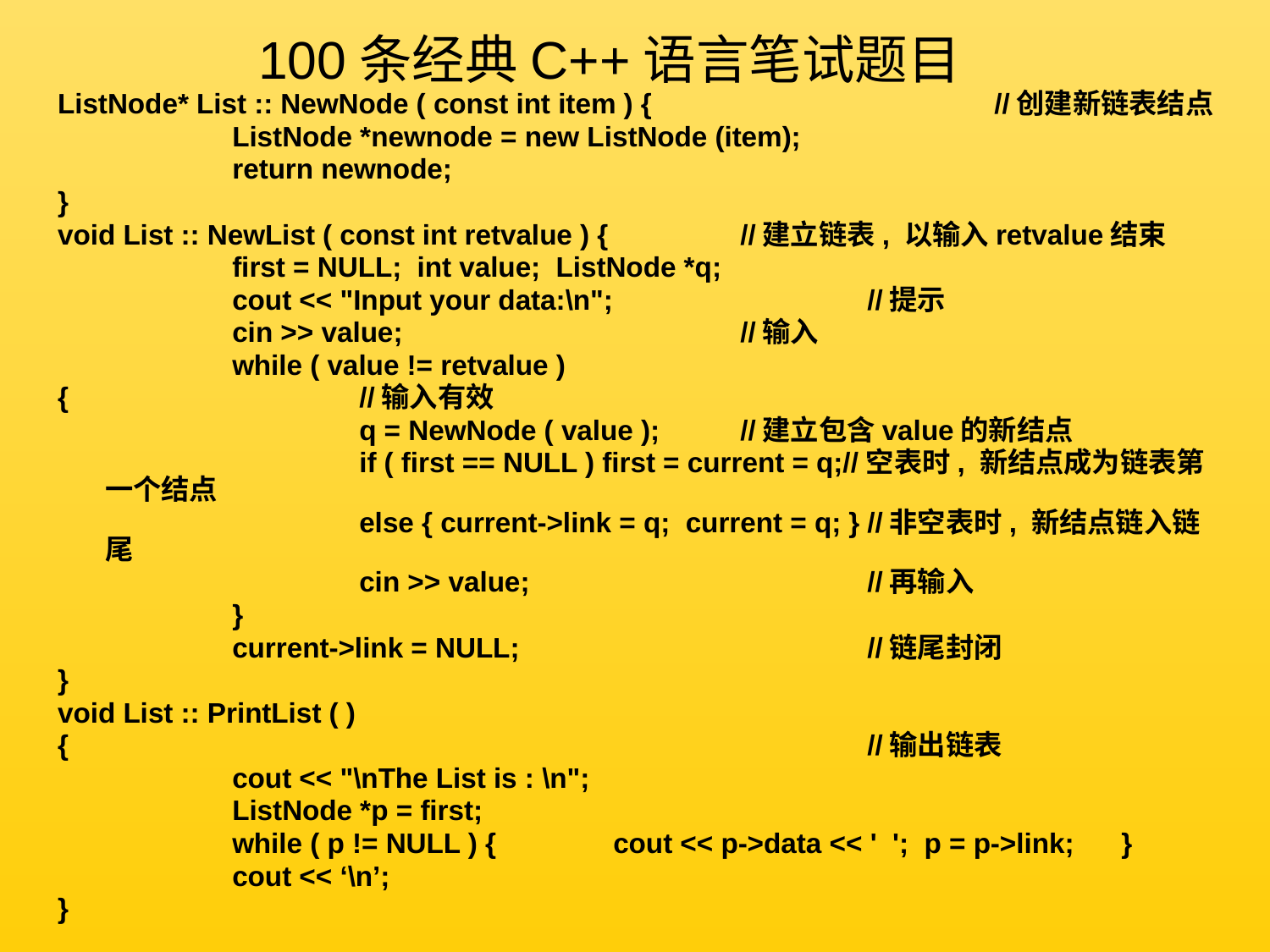

100条经典C++语言笔试题目
ListNode* List :: NewNode ( const int item ) {			//创建新链表结点
		ListNode *newnode = new ListNode (item);
		return newnode;
}
void List :: NewList ( const int retvalue ) {		//建立链表, 以输入retvalue结束
		first = NULL;  int value;  ListNode *q;
		cout << "Input your data:\n";		//提示
		cin >> value;			//输入
		while ( value != retvalue )
{			//输入有效
			q = NewNode ( value );	//建立包含value的新结点
			if ( first == NULL ) first = current = q;//空表时, 新结点成为链表第一个结点
			else { current->link = q;  current = q; }	//非空表时, 新结点链入链尾
			cin >> value;			//再输入
		}
		current->link = NULL;			//链尾封闭
}
void List :: PrintList ( )
{							//输出链表
		cout << "\nThe List is : \n";
		ListNode *p = first;
		while ( p != NULL ) { 	cout << p->data << '  ';  p = p->link; 	}
		cout << ‘\n’;
}